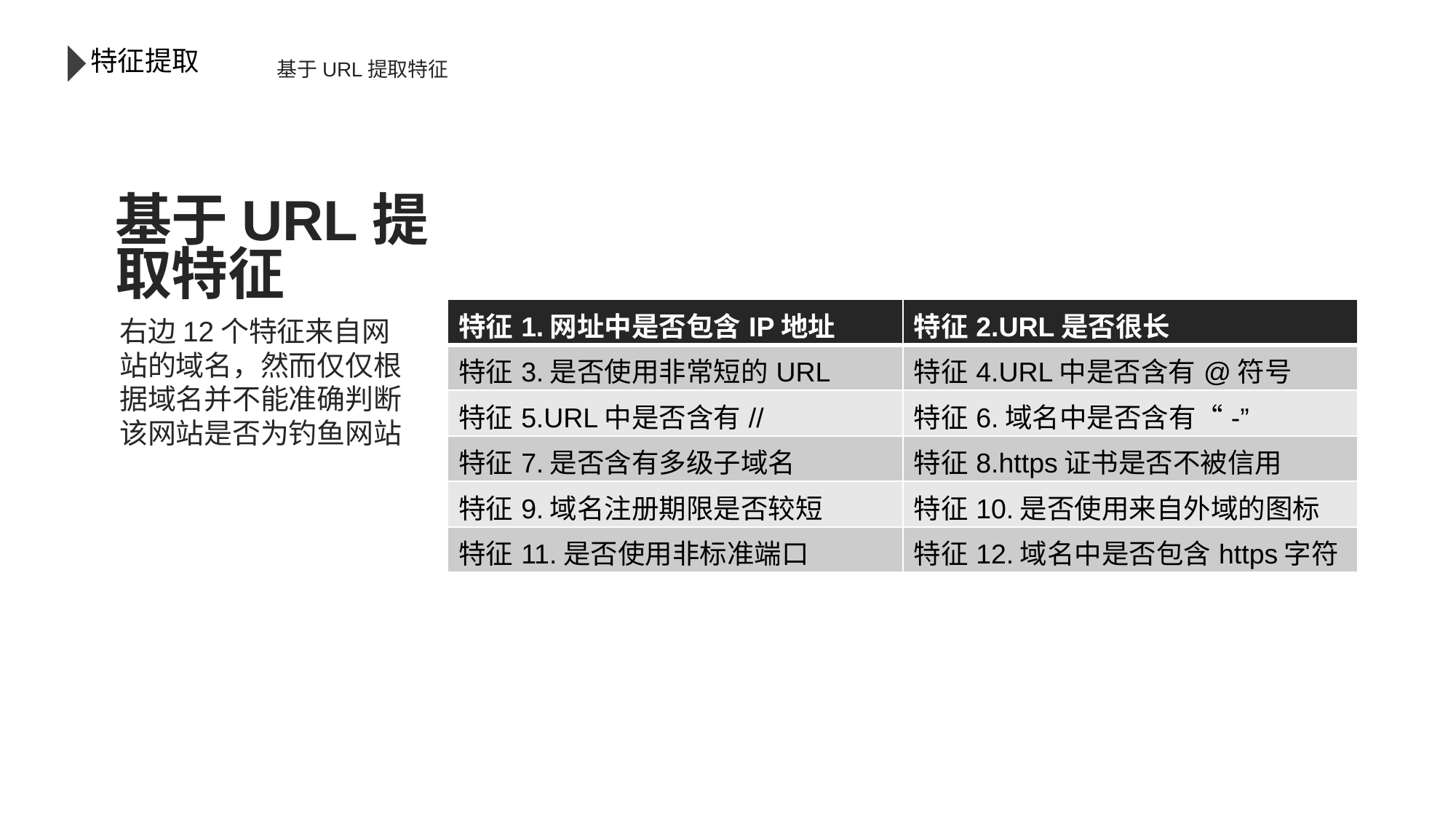

特征提取
基于URL提取特征

基于URL提取特征
| 特征1.网址中是否包含IP地址 | 特征2.URL是否很长 |
| --- | --- |
| 特征3.是否使用非常短的URL | 特征4.URL中是否含有@符号 |
| 特征5.URL中是否含有// | 特征6.域名中是否含有“-” |
| 特征7.是否含有多级子域名 | 特征8.https证书是否不被信用 |
| 特征9.域名注册期限是否较短 | 特征10.是否使用来自外域的图标 |
| 特征11.是否使用非标准端口 | 特征12.域名中是否包含https字符 |
右边12个特征来自网站的域名，然而仅仅根据域名并不能准确判断该网站是否为钓鱼网站